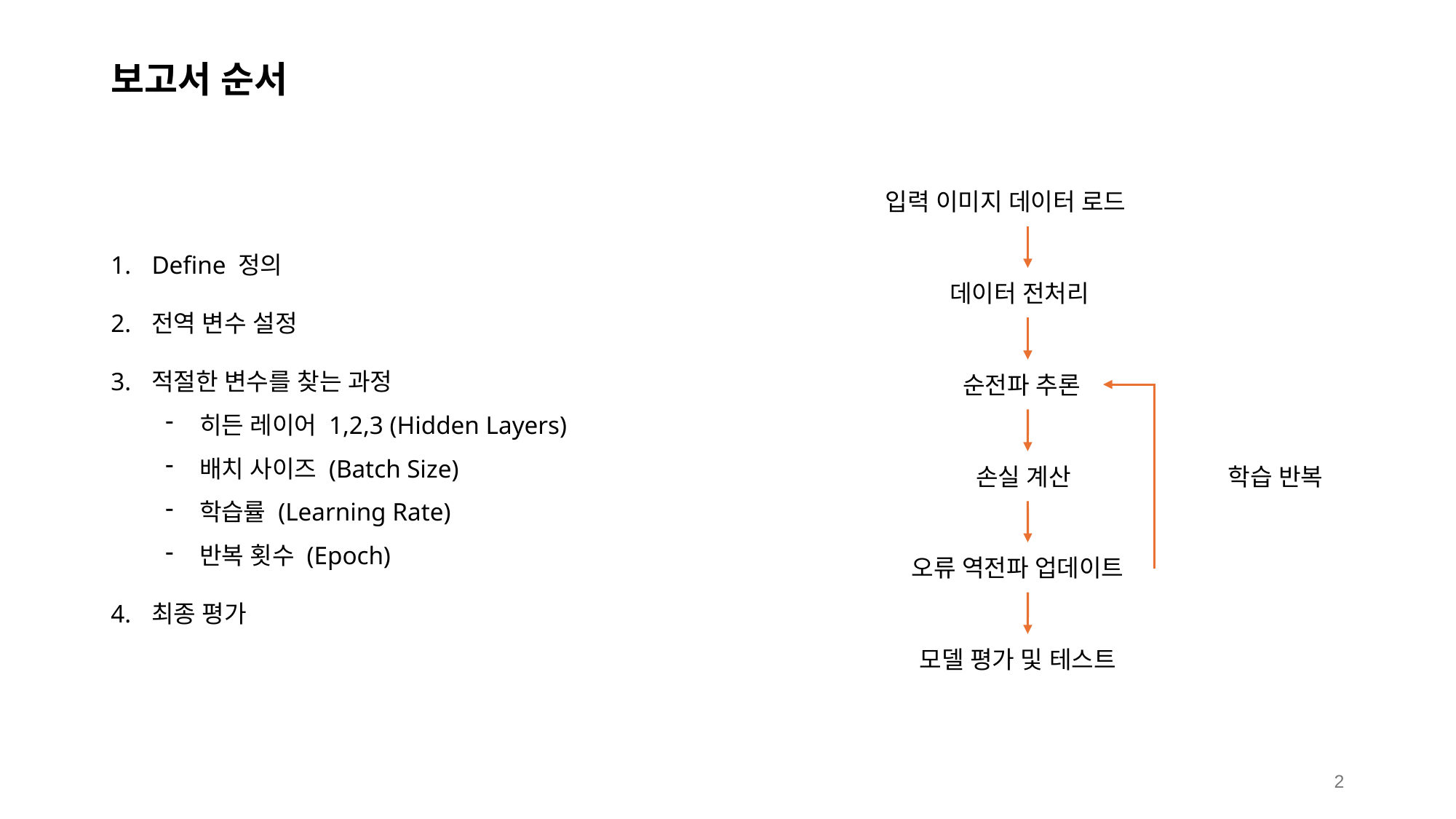

# 보고서 순서
Define 정의

전역 변수 설정

적절한 변수를 찾는 과정
히든 레이어 1,2,3 (Hidden Layers)
배치 사이즈 (Batch Size)
학습률 (Learning Rate)
반복 횟수 (Epoch)

최종 평가
입력 이미지 데이터 로드
데이터 전처리
순전파 추론
손실 계산
학습 반복
오류 역전파 업데이트
모델 평가 및 테스트
2